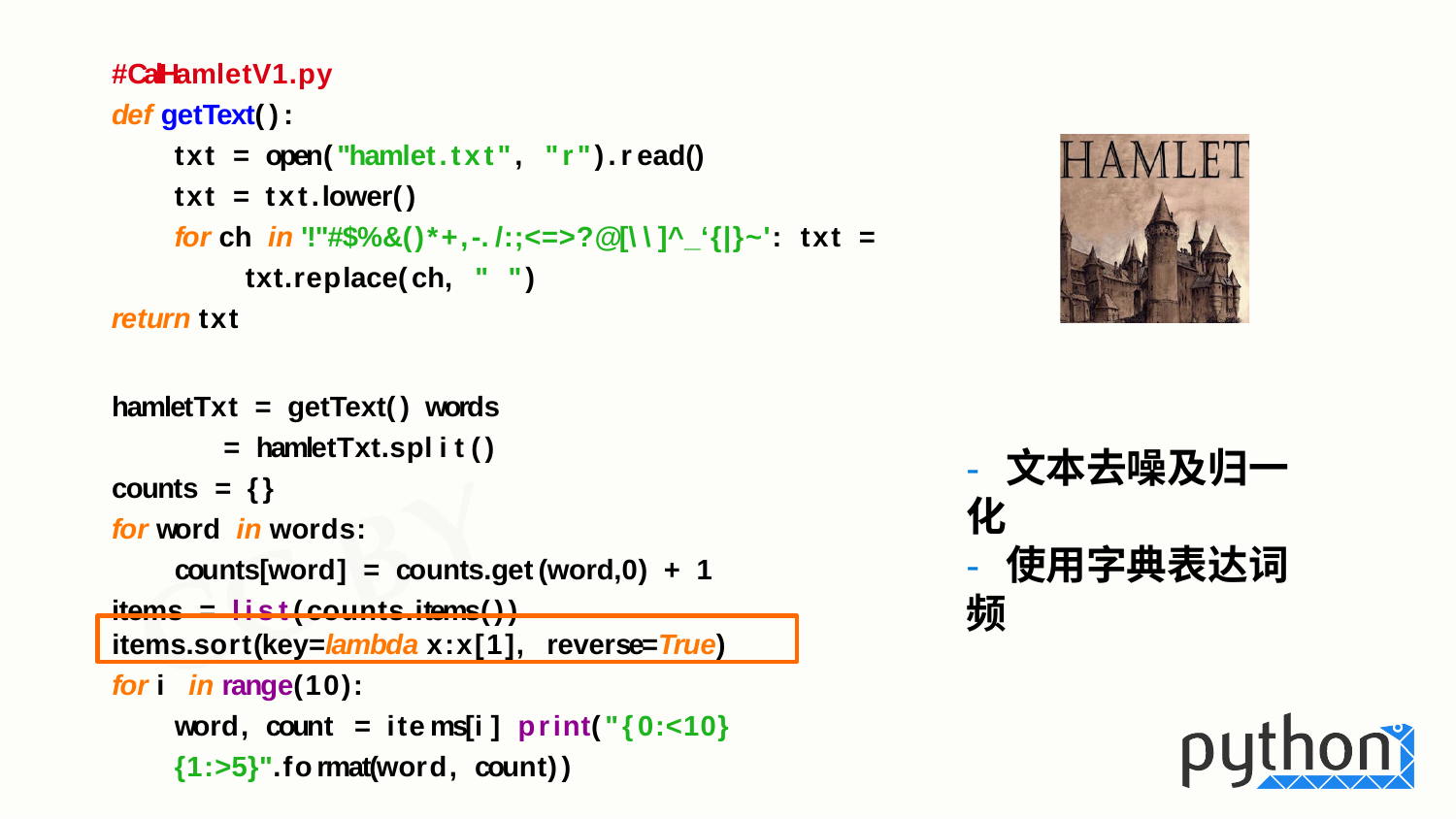

#CalHamletV1.py
def getText():
txt  =  open("hamlet.txt",  "r").read() txt  =  txt.lower()
for ch  in '!"#$%&()*+,-./:;<=>?@[\\]^_‘{|}~': txt  =  txt.replace(ch,  "  ")
return txt

hamletTxt  =  getText() words	=  hamletTxt.split() counts  =  {}
for word  in words:
counts[word]  =  counts.get(word,0)  +  1 items  =  list(counts.items())
- 文本去噪及归一化

- 使用字典表达词频

items.sort(key=lambda x:x[1],  reverse=True)
for i  in range(10):
word,  count  =  items[i] print("{0:<10}{1:>5}".format(word,  count))